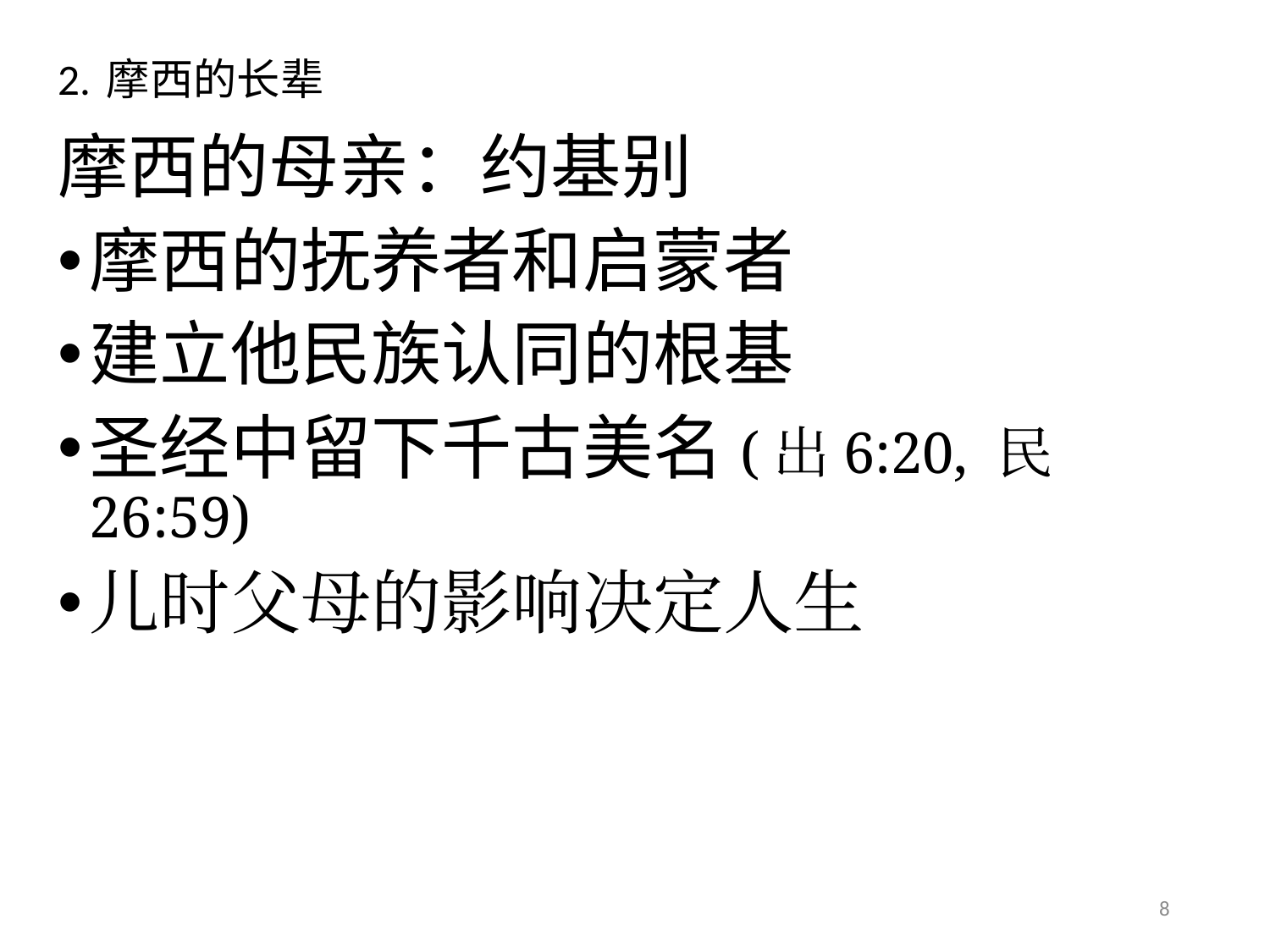

# 2. 摩西的长辈
摩西的母亲：约基别
摩西的抚养者和启蒙者
建立他民族认同的根基
圣经中留下千古美名(出6:20, 民26:59)
儿时父母的影响决定人生
8